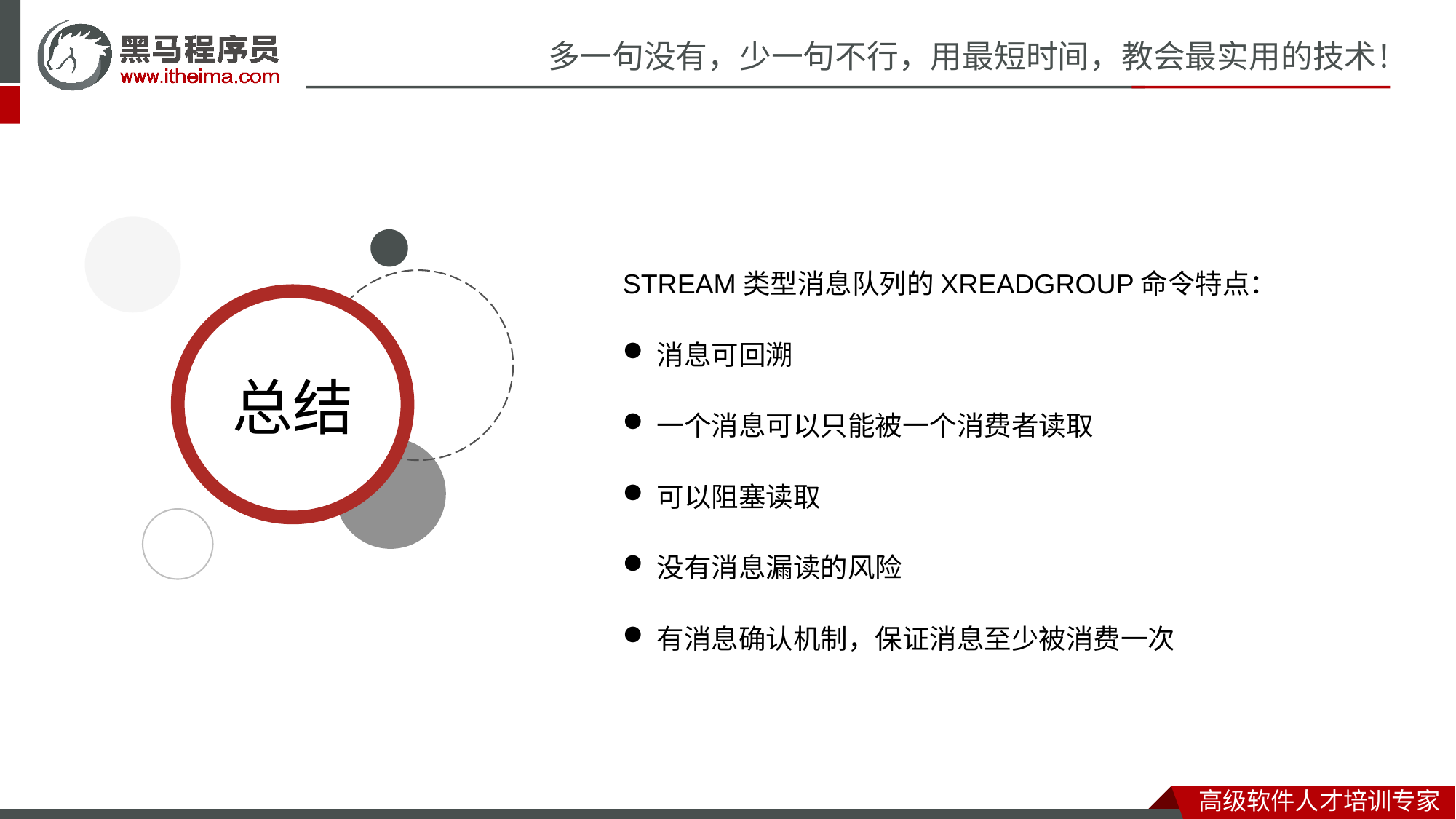

STREAM类型消息队列的XREADGROUP命令特点：
消息可回溯
一个消息可以只能被一个消费者读取
可以阻塞读取
没有消息漏读的风险
有消息确认机制，保证消息至少被消费一次